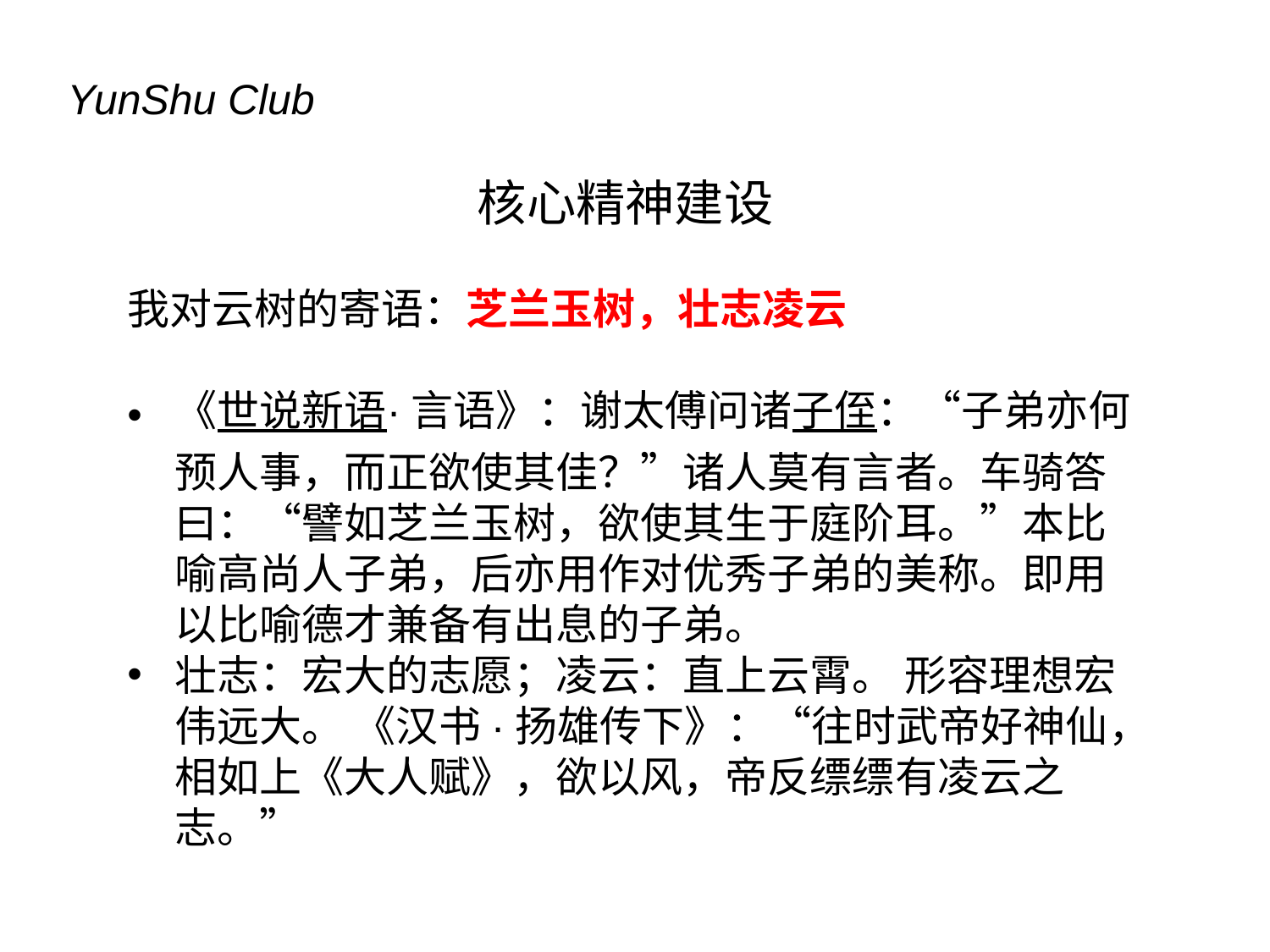

YunShu Club
核心精神建设

我对云树的寄语：芝兰玉树，壮志凌云

《世说新语·言语》：谢太傅问诸子侄：“子弟亦何预人事，而正欲使其佳？”诸人莫有言者。车骑答曰：“譬如芝兰玉树，欲使其生于庭阶耳。”本比喻高尚人子弟，后亦用作对优秀子弟的美称。即用以比喻德才兼备有出息的子弟。
壮志：宏大的志愿；凌云：直上云霄。 形容理想宏伟远大。 《汉书·扬雄传下》：“往时武帝好神仙，相如上《大人赋》，欲以风，帝反缥缥有凌云之志。”